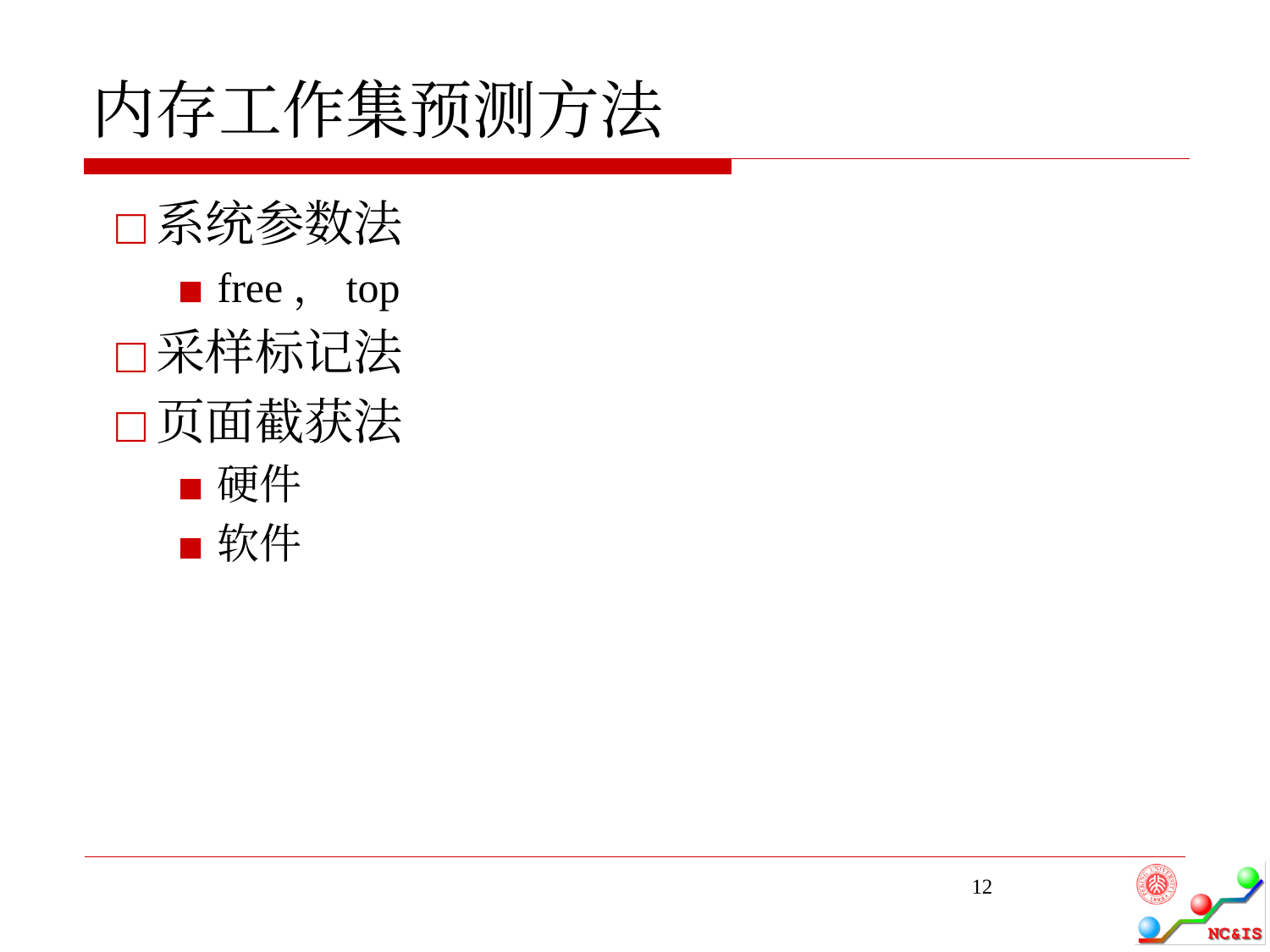

# 内存工作集预测方法
系统参数法
free，top
采样标记法
页面截获法
硬件
软件
12